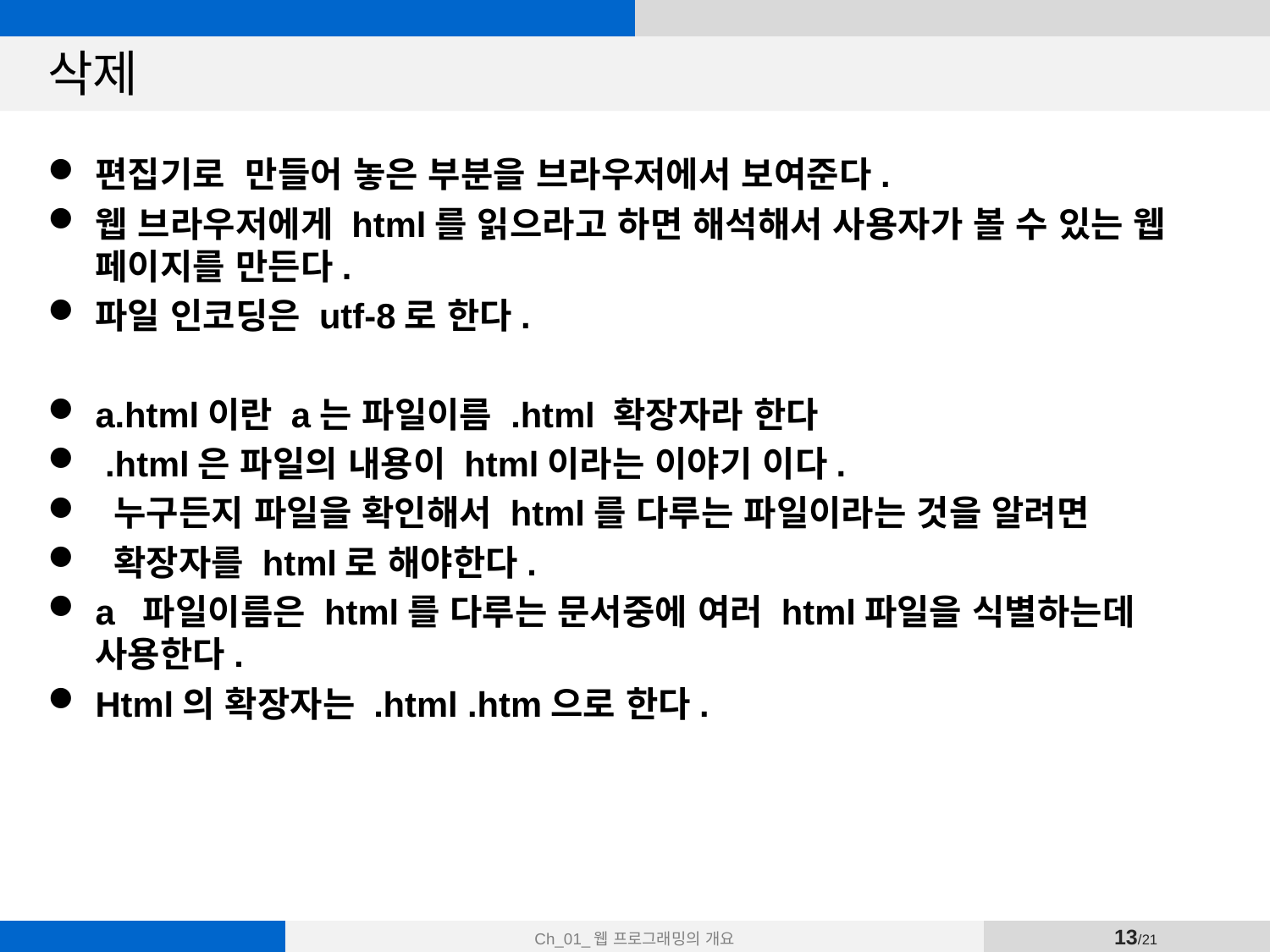

# 삭제
편집기로  만들어 놓은 부분을 브라우저에서 보여준다.
웹 브라우저에게 html를 읽으라고 하면 해석해서 사용자가 볼 수 있는 웹 페이지를 만든다.
파일 인코딩은 utf-8로 한다.

a.html이란 a는 파일이름 .html 확장자라 한다
 .html은 파일의 내용이 html이라는 이야기 이다.
 누구든지 파일을 확인해서 html를 다루는 파일이라는 것을 알려면
 확장자를 html로 해야한다.
a  파일이름은 html를 다루는 문서중에 여러 html파일을 식별하는데 사용한다.
Html의 확장자는 .html .htm으로 한다.